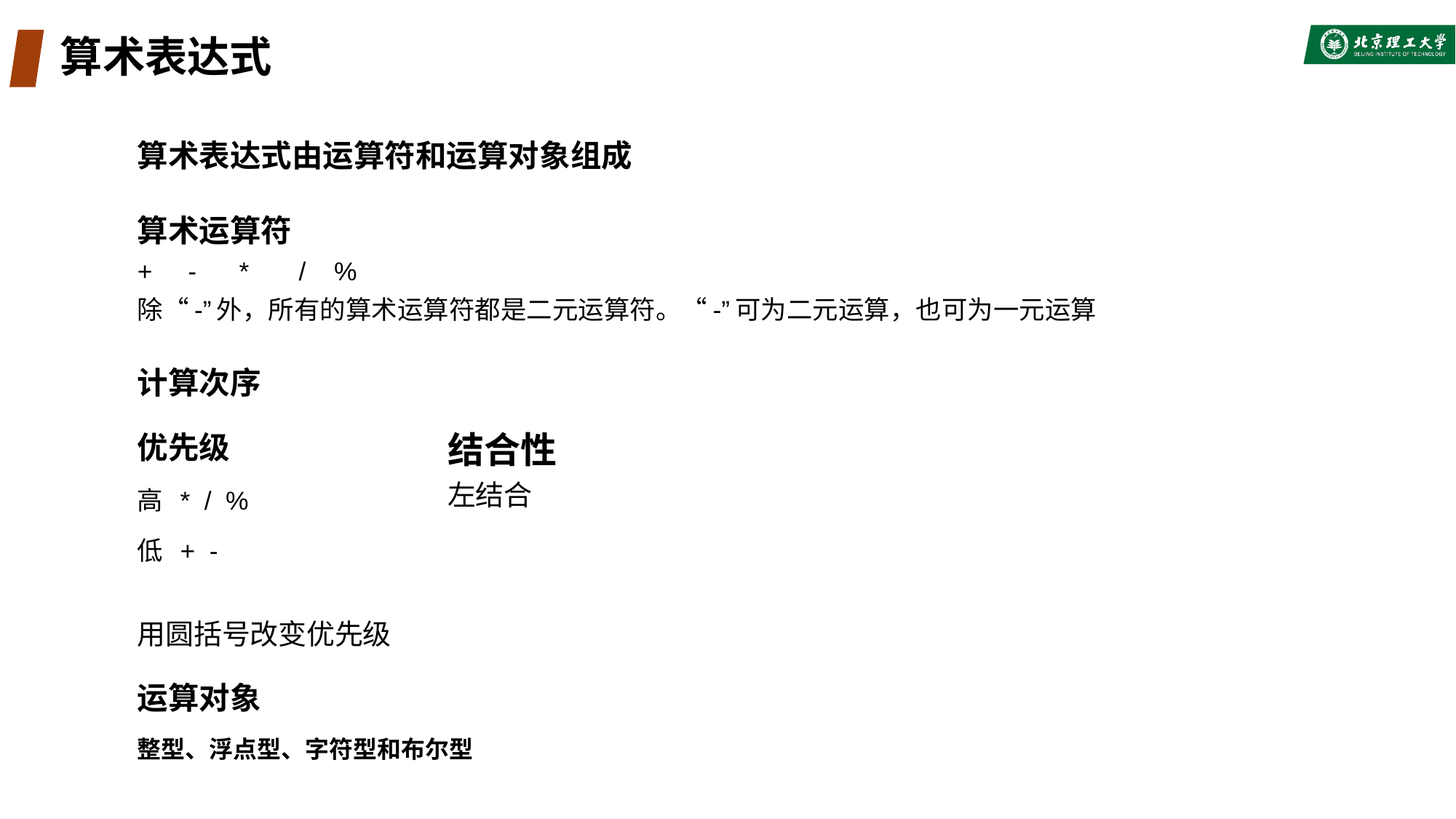

# 算术表达式
算术表达式由运算符和运算对象组成
算术运算符
+     -      *       /    %
除“-”外，所有的算术运算符都是二元运算符。“-”可为二元运算，也可为一元运算
计算次序
优先级
高  *  /  %
低  +  -

运算对象
整型、浮点型、字符型和布尔型
结合性
左结合
用圆括号改变优先级